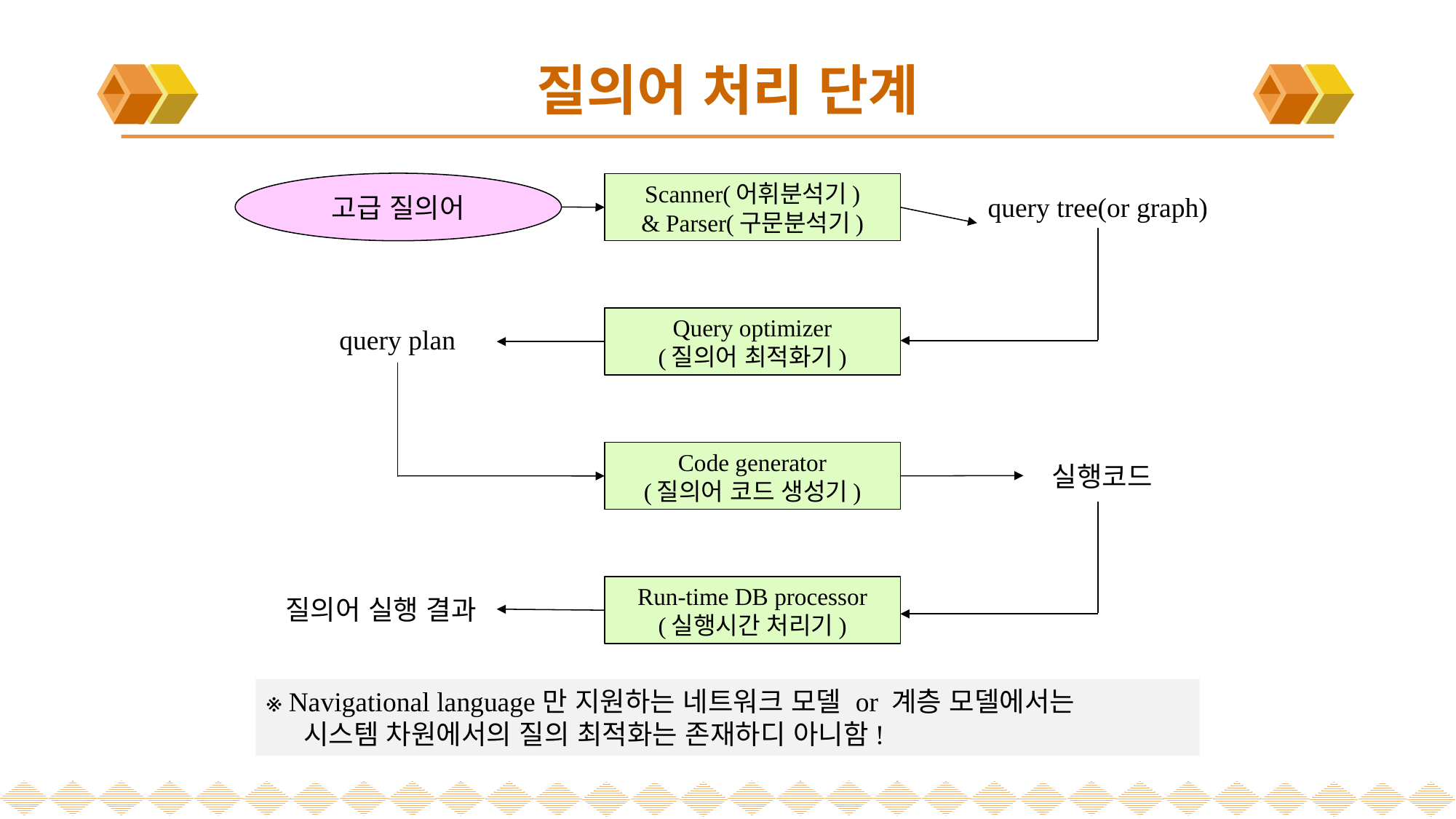

# 질의어 처리 단계
고급 질의어
Scanner(어휘분석기)
& Parser(구문분석기)
query tree(or graph)
Query optimizer
(질의어 최적화기)
query plan
Code generator
(질의어 코드 생성기)
실행코드
Run-time DB processor
(실행시간 처리기)
질의어 실행 결과
※ Navigational language만 지원하는 네트워크 모델 or 계층 모델에서는
    시스템 차원에서의 질의 최적화는 존재하디 아니함!